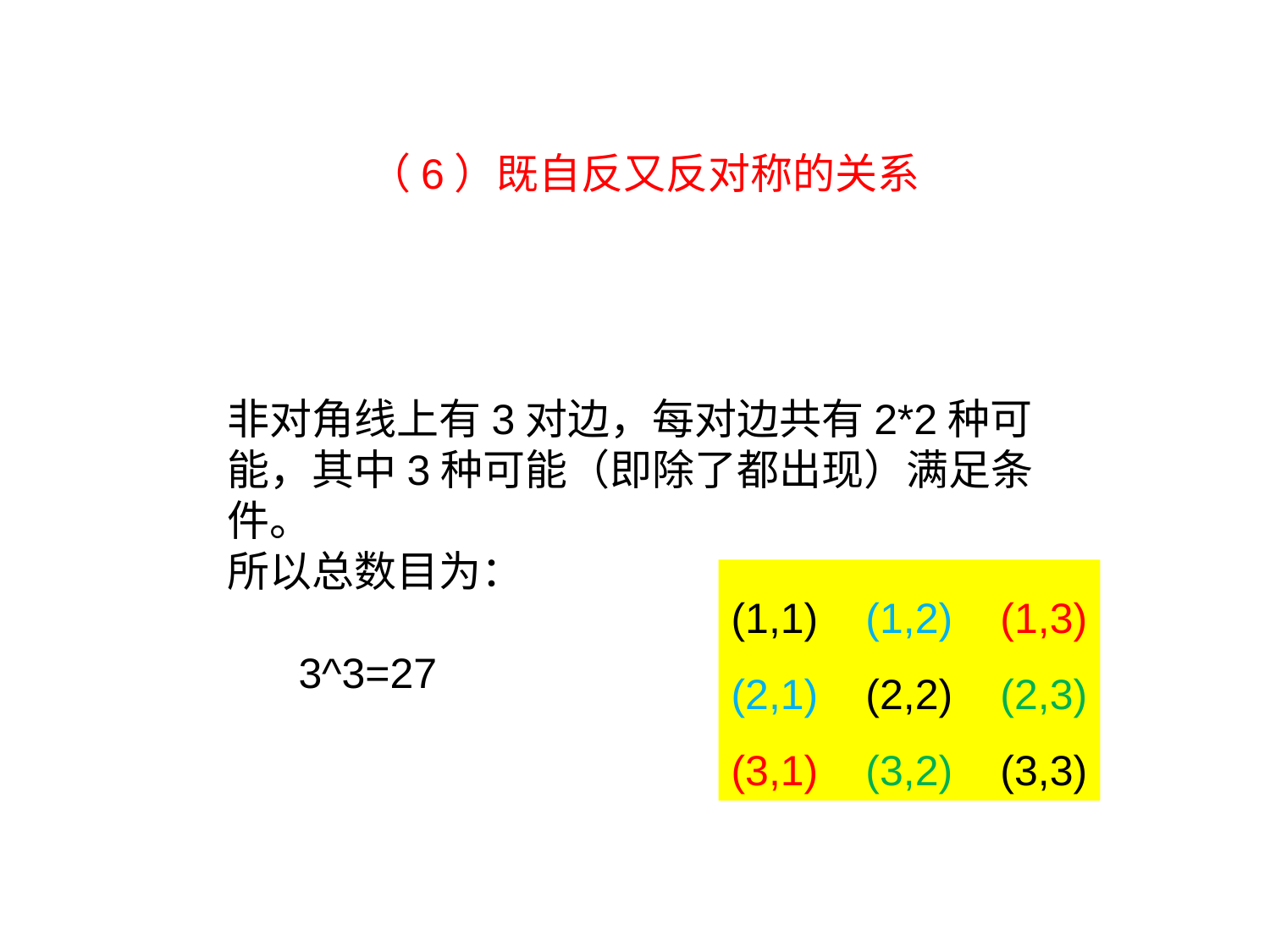

# （6）既自反又反对称的关系 =有对角线上的3条边，非对角线上的3对边不能成对出现。
非对角线上有3对边，每对边共有2*2种可能，其中3种可能（即除了都出现）满足条件。
所以总数目为：

      3^3=27
(1,1)    (1,2)    (1,3)
(2,1)    (2,2)    (2,3)
(3,1)    (3,2)    (3,3)